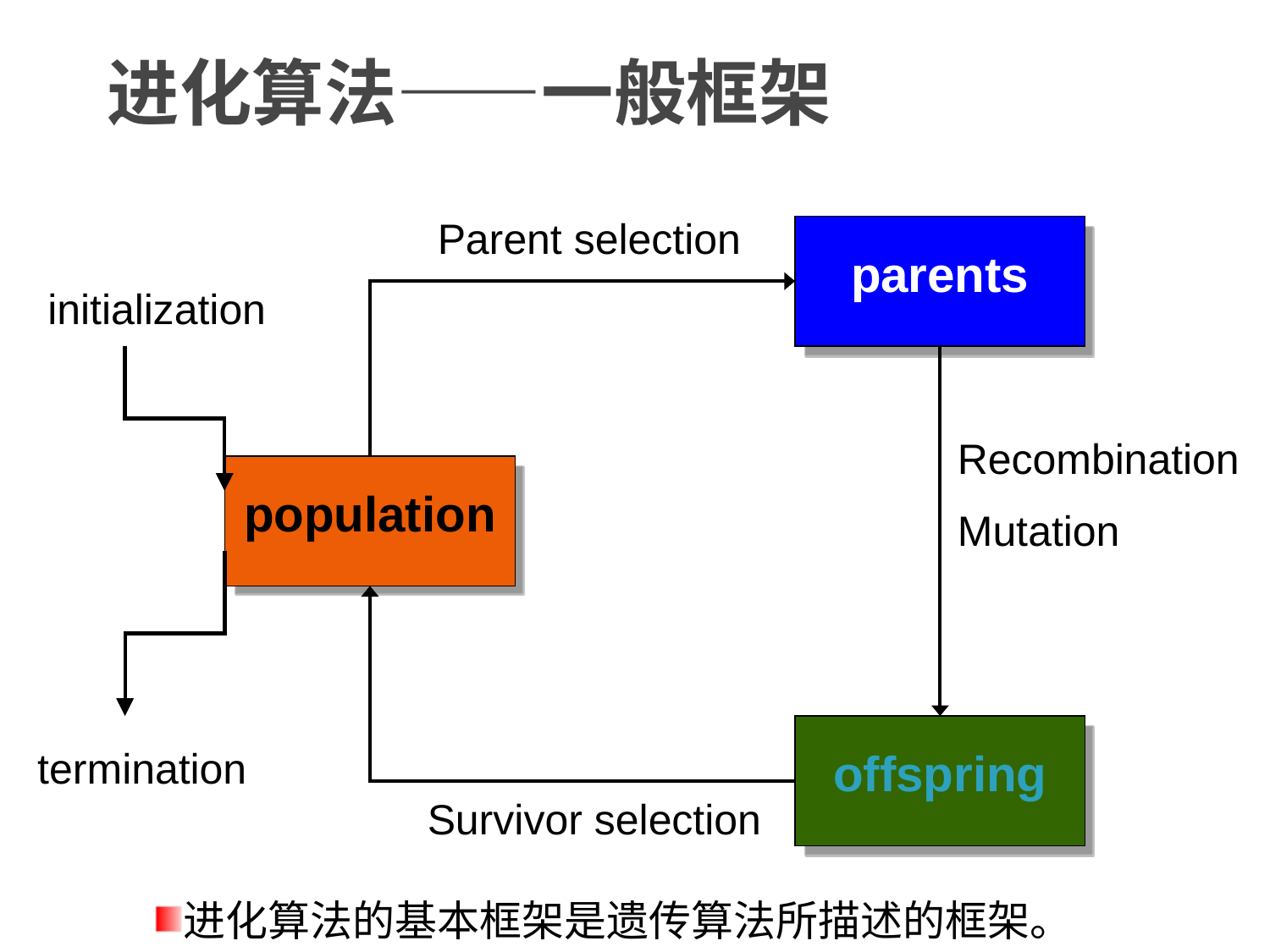

# 进化算法——一般框架
Parent selection
parents
initialization
Recombination
Mutation
population
offspring
termination
Survivor selection
进化算法的基本框架是遗传算法所描述的框架。